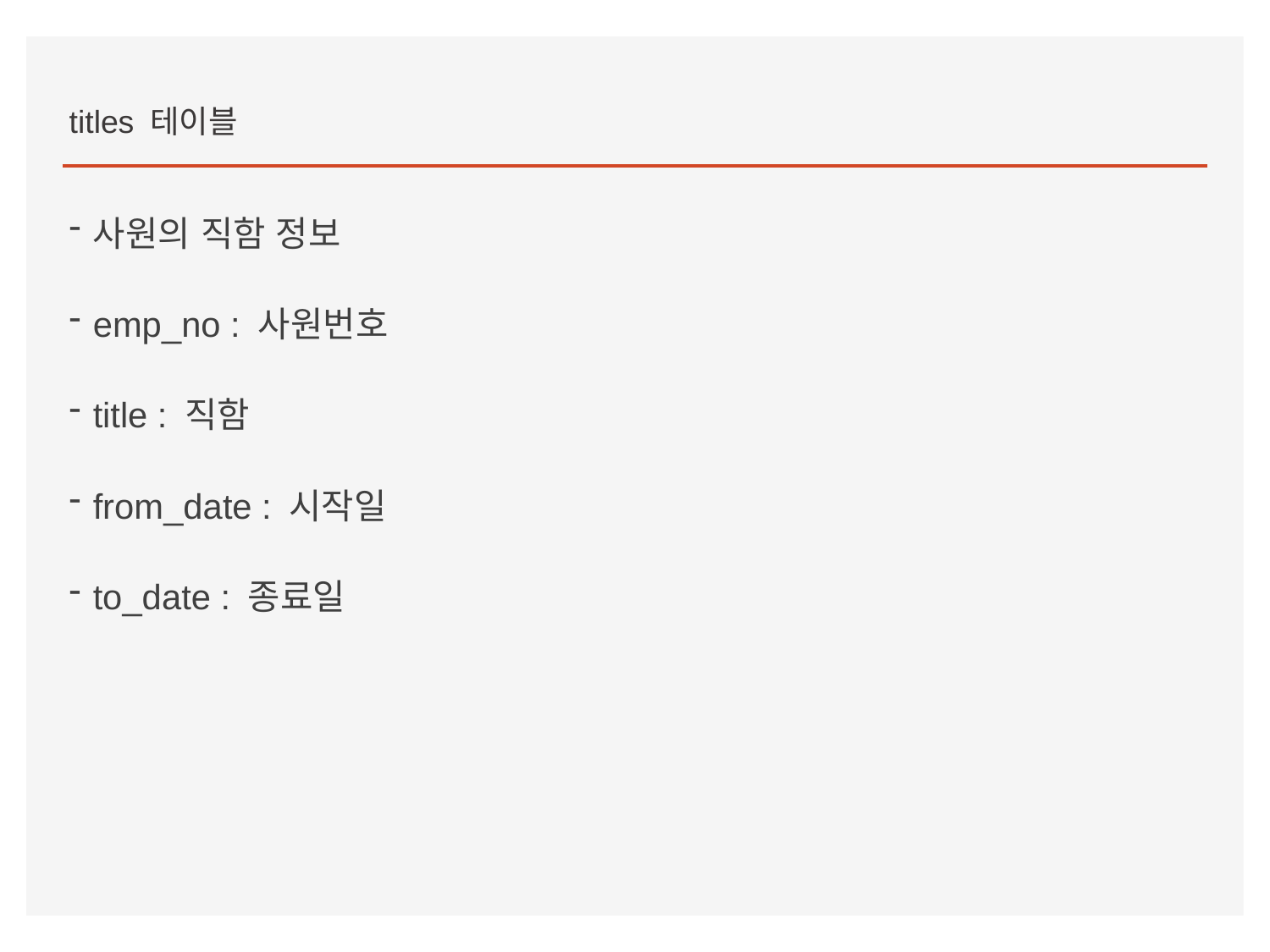

titles 테이블
사원의 직함 정보
emp_no : 사원번호
title : 직함
from_date : 시작일
to_date : 종료일